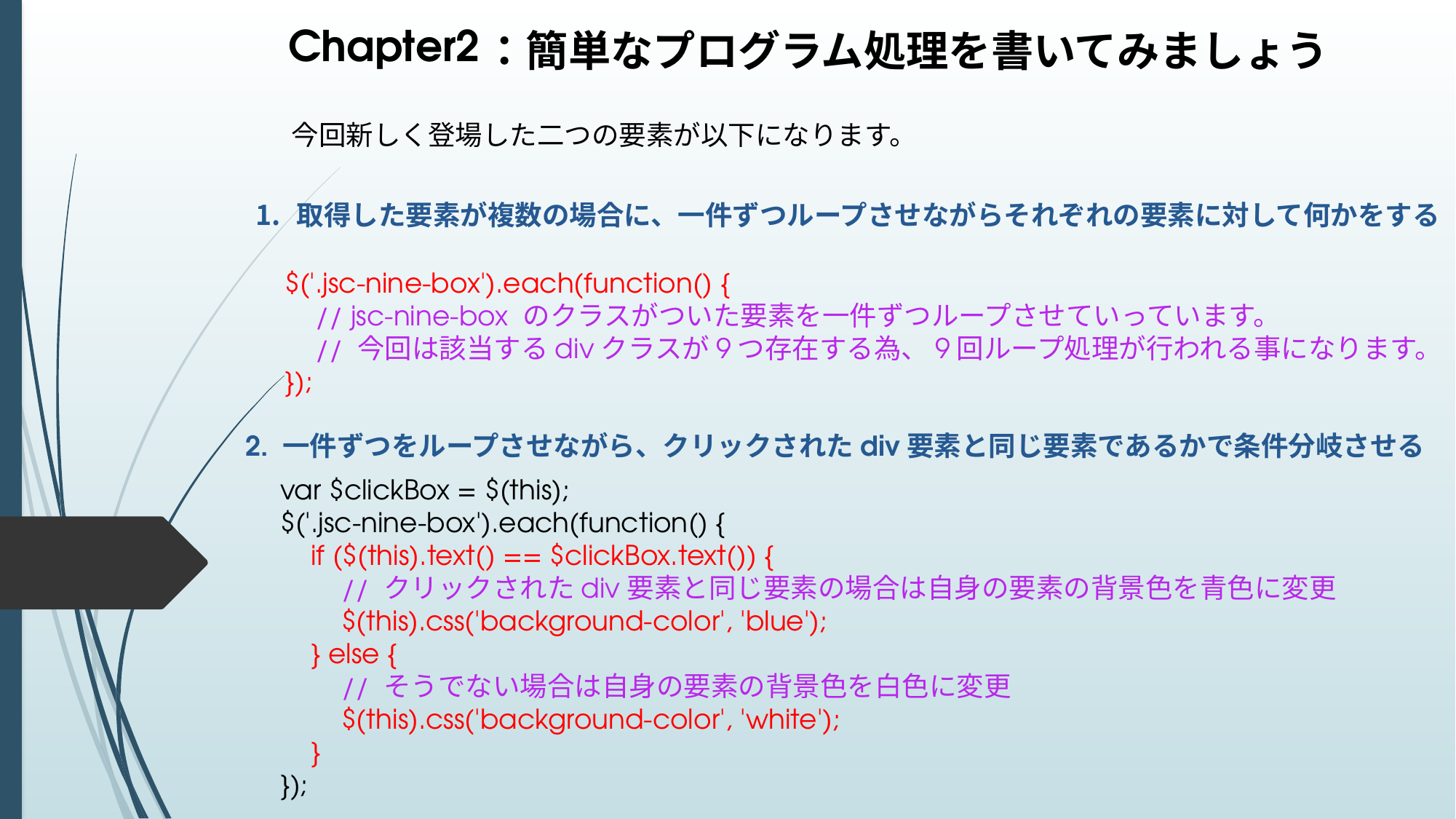

Chapter2
：簡単なプログラム処理を書いてみましょう
今回新しく登場した二つの要素が以下になります。
取得した要素が複数の場合に、一件ずつループさせながらそれぞれの要素に対して何かをする
$('.jsc-nine-box').each(function() {
    // jsc-nine-box のクラスがついた要素を一件ずつループさせていっています。
    // 今回は該当するdivクラスが9つ存在する為、9回ループ処理が行われる事になります。
});
2. 一件ずつをループさせながら、クリックされたdiv要素と同じ要素であるかで条件分岐させる
var $clickBox = $(this);
$('.jsc-nine-box').each(function() {
    if ($(this).text() == $clickBox.text()) {
        // クリックされたdiv要素と同じ要素の場合は自身の要素の背景色を青色に変更
        $(this).css('background-color', 'blue');
    } else {
        // そうでない場合は自身の要素の背景色を白色に変更
        $(this).css('background-color', 'white');
    }
});